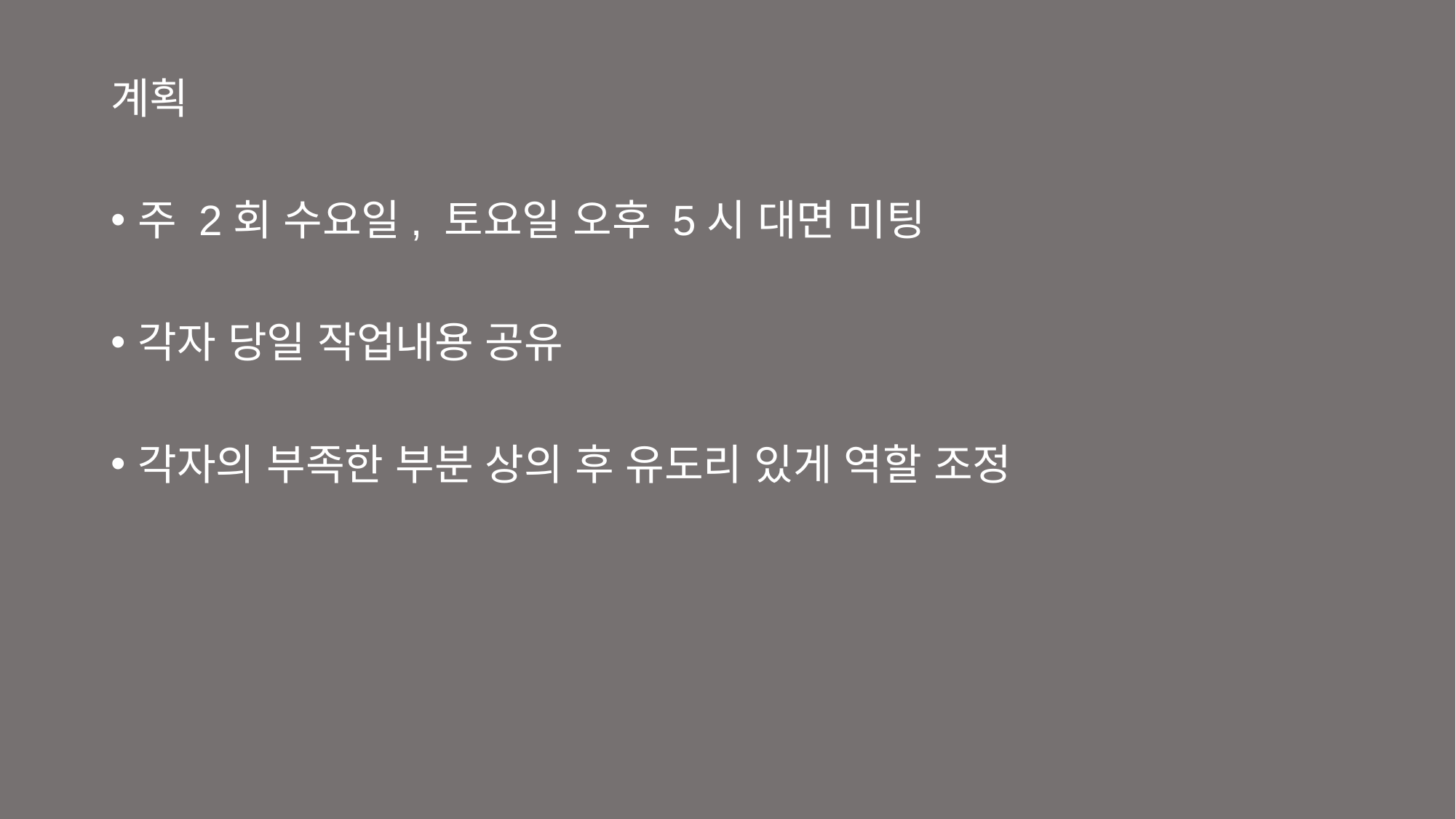

계획

주 2회 수요일, 토요일 오후 5시 대면 미팅

각자 당일 작업내용 공유

각자의 부족한 부분 상의 후 유도리 있게 역할 조정